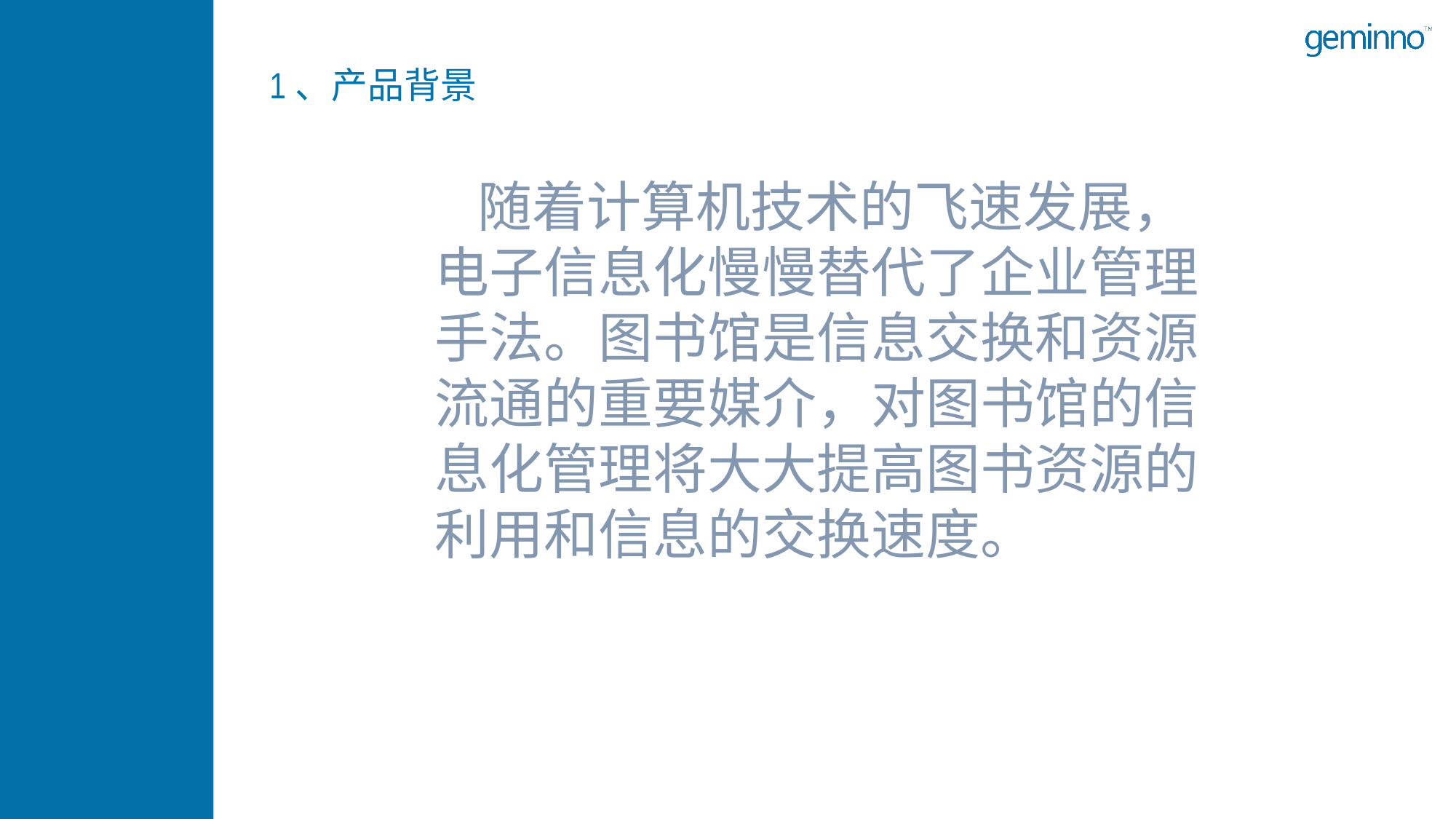

1、产品背景
随着计算机技术的飞速发展，电子信息化慢慢替代了企业管理手法。图书馆是信息交换和资源流通的重要媒介，对图书馆的信息化管理将大大提高图书资源的利用和信息的交换速度。